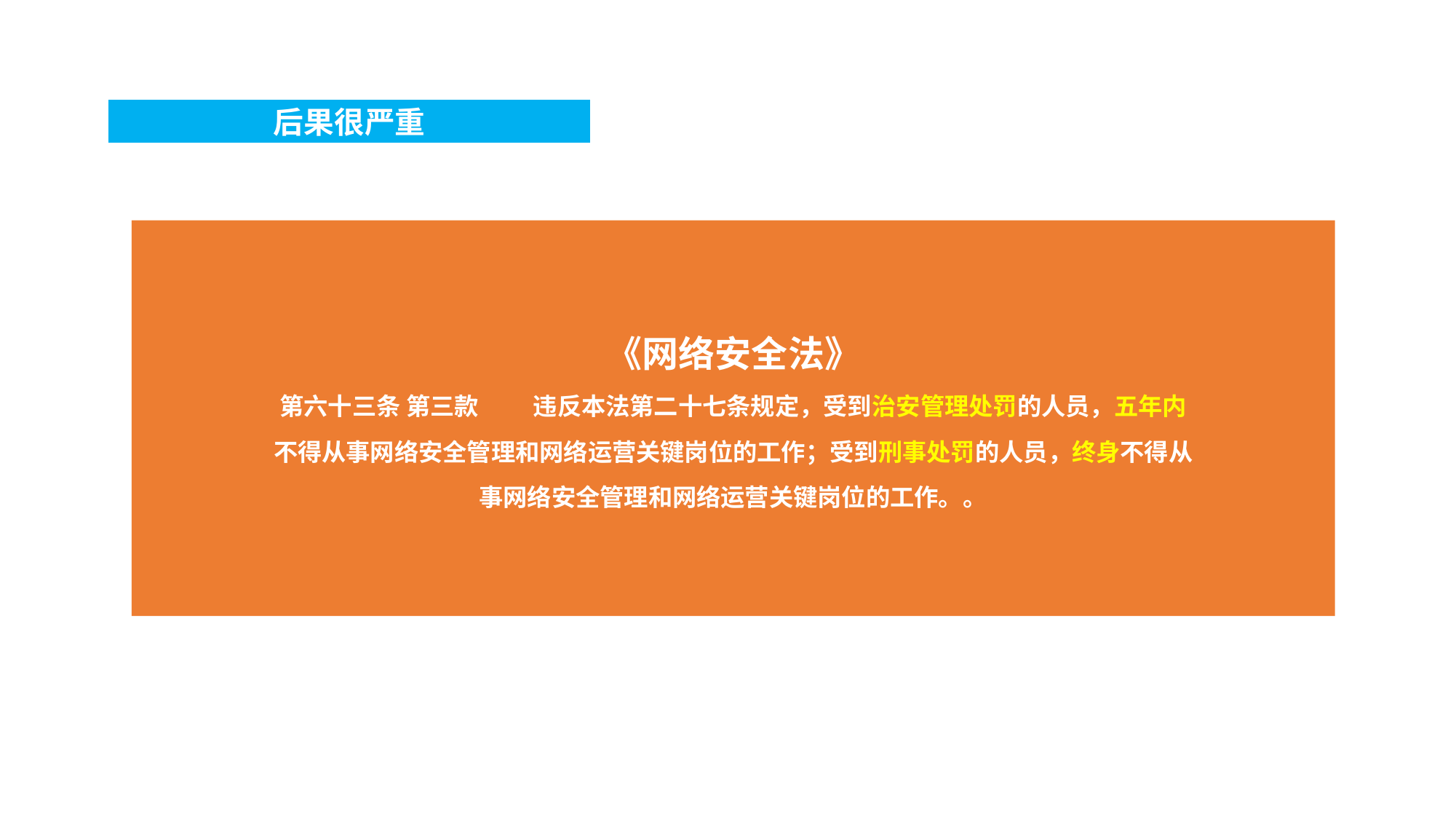

后果很严重
《网络安全法》
第六十三条 第三款          违反本法第二十七条规定，受到治安管理处罚的人员，五年内
不得从事网络安全管理和网络运营关键岗位的工作；受到刑事处罚的人员，终身不得从
事网络安全管理和网络运营关键岗位的工作。。